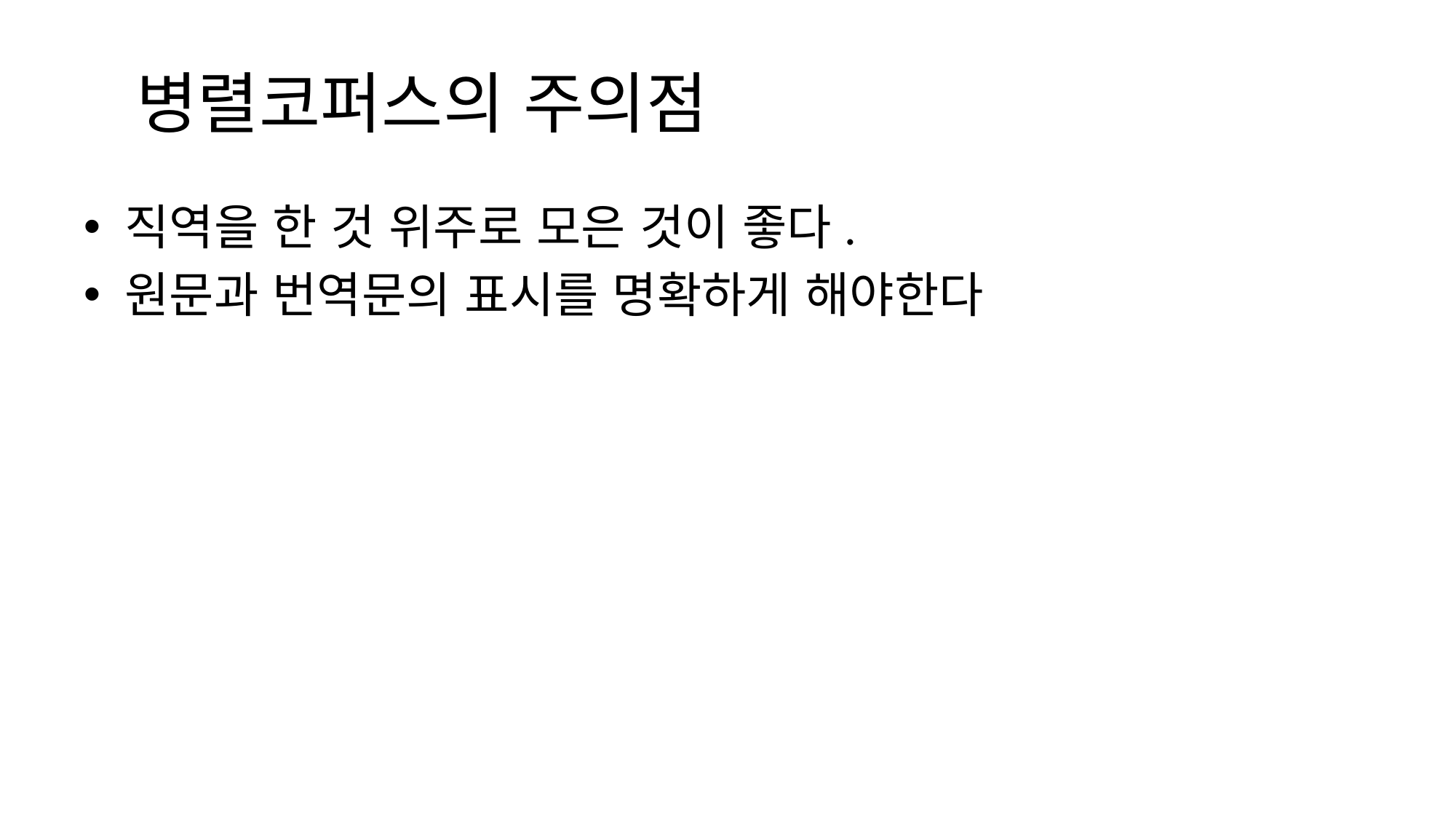

# 병렬코퍼스의 주의점
직역을 한 것 위주로 모은 것이 좋다.
원문과 번역문의 표시를 명확하게 해야한다